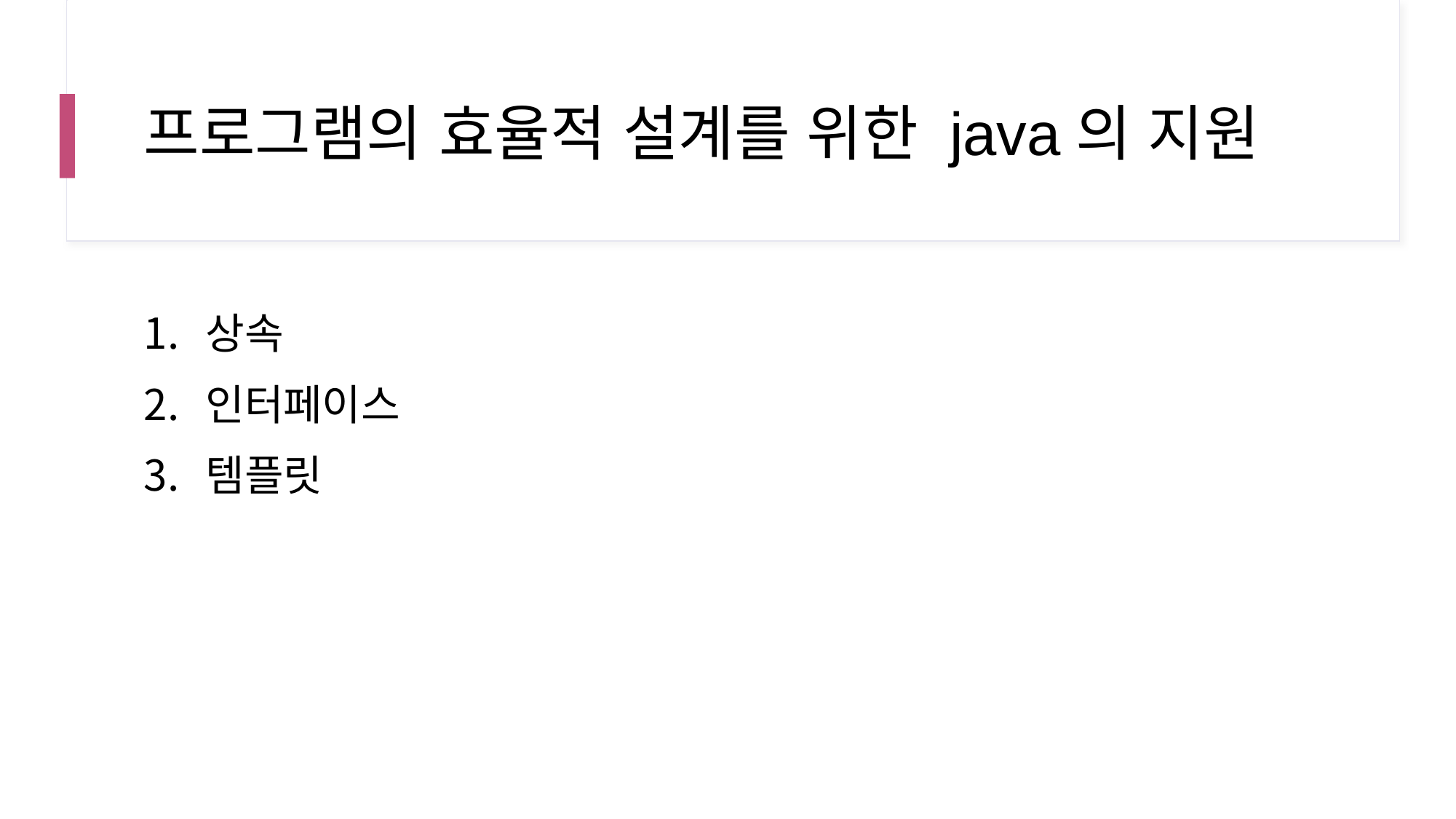

# 프로그램의 효율적 설계를 위한 java의 지원
상속
인터페이스
템플릿